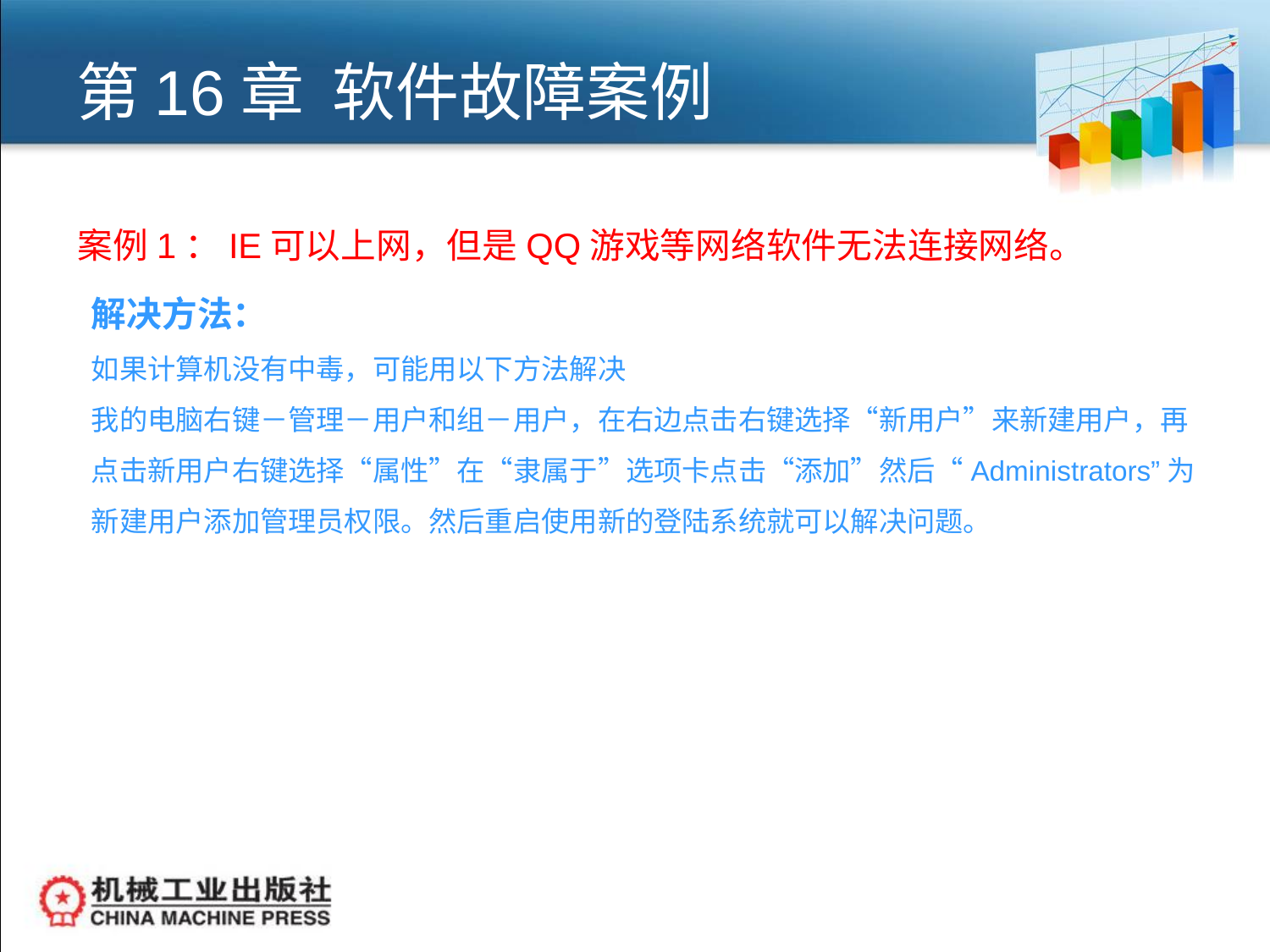

# 第16章  软件故障案例
案例1：IE可以上网，但是QQ游戏等网络软件无法连接网络。
解决方法：
如果计算机没有中毒，可能用以下方法解决
我的电脑右键－管理－用户和组－用户，在右边点击右键选择“新用户”来新建用户，再点击新用户右键选择“属性”在“隶属于”选项卡点击“添加”然后“Administrators”为新建用户添加管理员权限。然后重启使用新的登陆系统就可以解决问题。